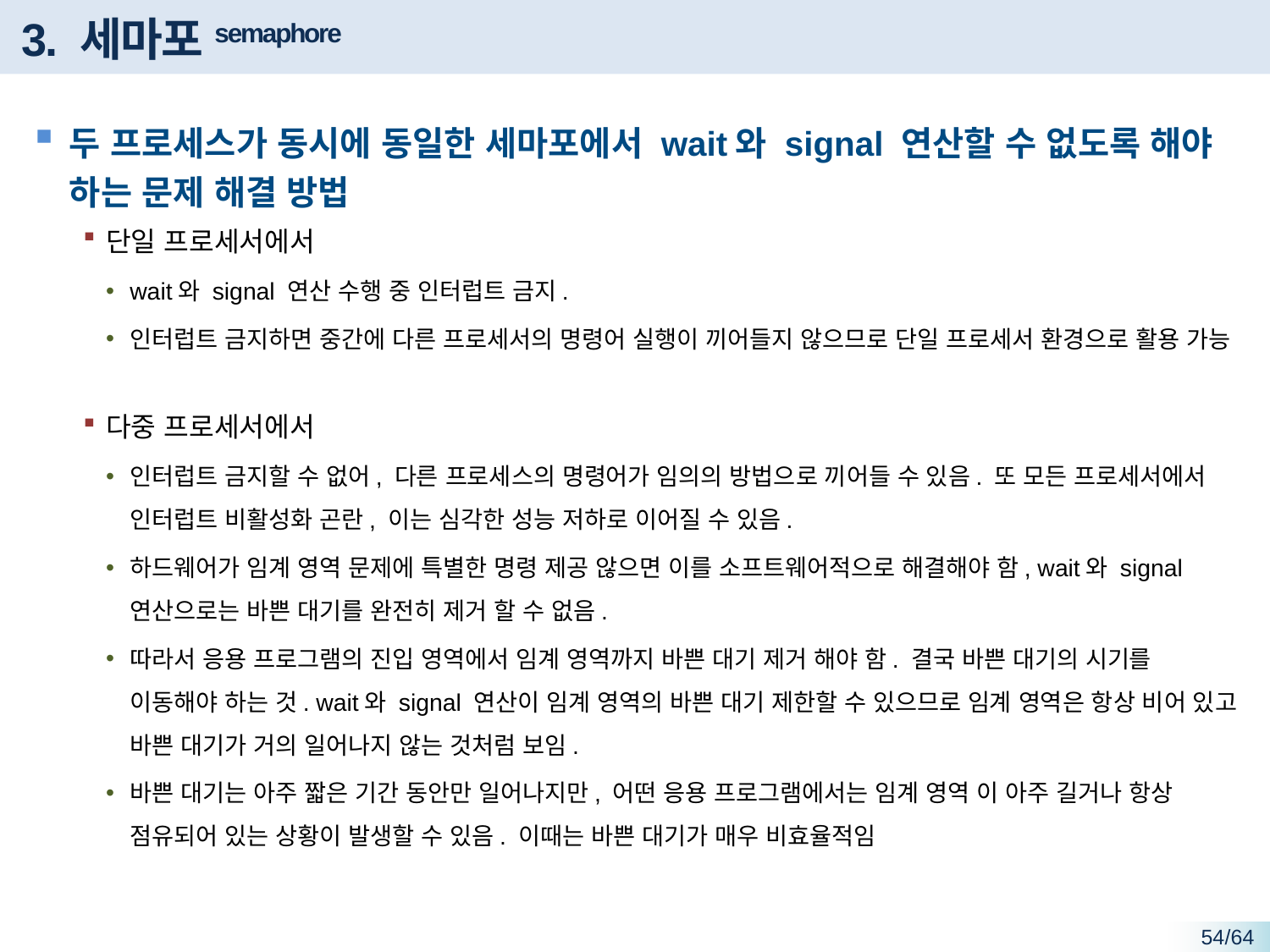

# 3. 세마포semaphore
두 프로세스가 동시에 동일한 세마포에서 wait와 signal 연산할 수 없도록 해야 하는 문제 해결 방법
단일 프로세서에서
wait와 signal 연산 수행 중 인터럽트 금지.
인터럽트 금지하면 중간에 다른 프로세서의 명령어 실행이 끼어들지 않으므로 단일 프로세서 환경으로 활용 가능

다중 프로세서에서
인터럽트 금지할 수 없어, 다른 프로세스의 명령어가 임의의 방법으로 끼어들 수 있음. 또 모든 프로세서에서 인터럽트 비활성화 곤란, 이는 심각한 성능 저하로 이어질 수 있음.
하드웨어가 임계 영역 문제에 특별한 명령 제공 않으면 이를 소프트웨어적으로 해결해야 함, wait와 signal 연산으로는 바쁜 대기를 완전히 제거 할 수 없음.
따라서 응용 프로그램의 진입 영역에서 임계 영역까지 바쁜 대기 제거 해야 함. 결국 바쁜 대기의 시기를 이동해야 하는 것. wait와 signal 연산이 임계 영역의 바쁜 대기 제한할 수 있으므로 임계 영역은 항상 비어 있고 바쁜 대기가 거의 일어나지 않는 것처럼 보임.
바쁜 대기는 아주 짧은 기간 동안만 일어나지만, 어떤 응용 프로그램에서는 임계 영역 이 아주 길거나 항상 점유되어 있는 상황이 발생할 수 있음. 이때는 바쁜 대기가 매우 비효율적임